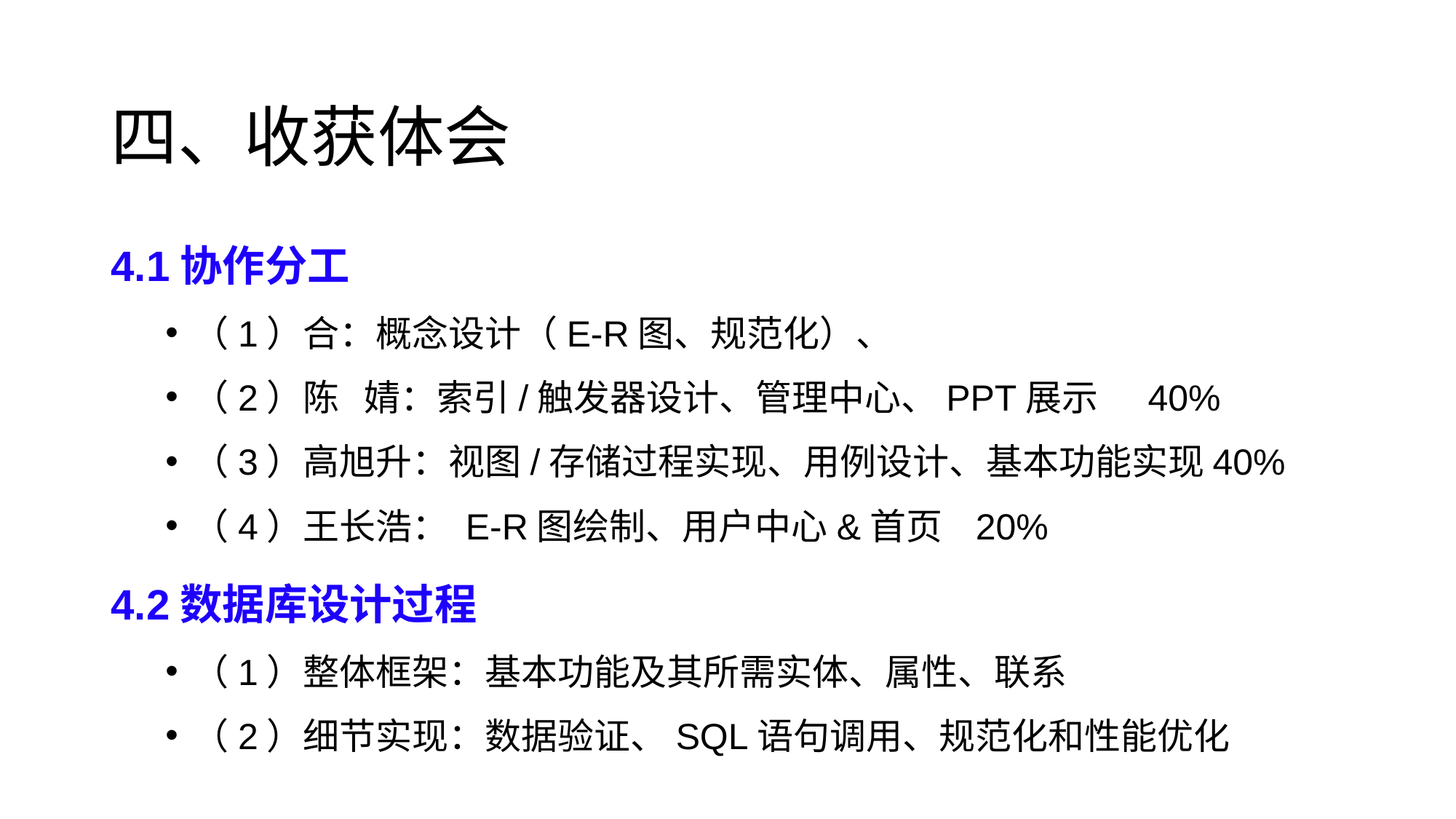

# 四、收获体会
4.1协作分工
（1）合：概念设计（E-R图、规范化）、
（2）陈   婧：索引/触发器设计、管理中心、PPT展示     40%
（3）高旭升：视图/存储过程实现、用例设计、基本功能实现40%
（4）王长浩： E-R图绘制、用户中心&首页   20%
4.2数据库设计过程
（1）整体框架：基本功能及其所需实体、属性、联系
（2）细节实现：数据验证、SQL语句调用、规范化和性能优化